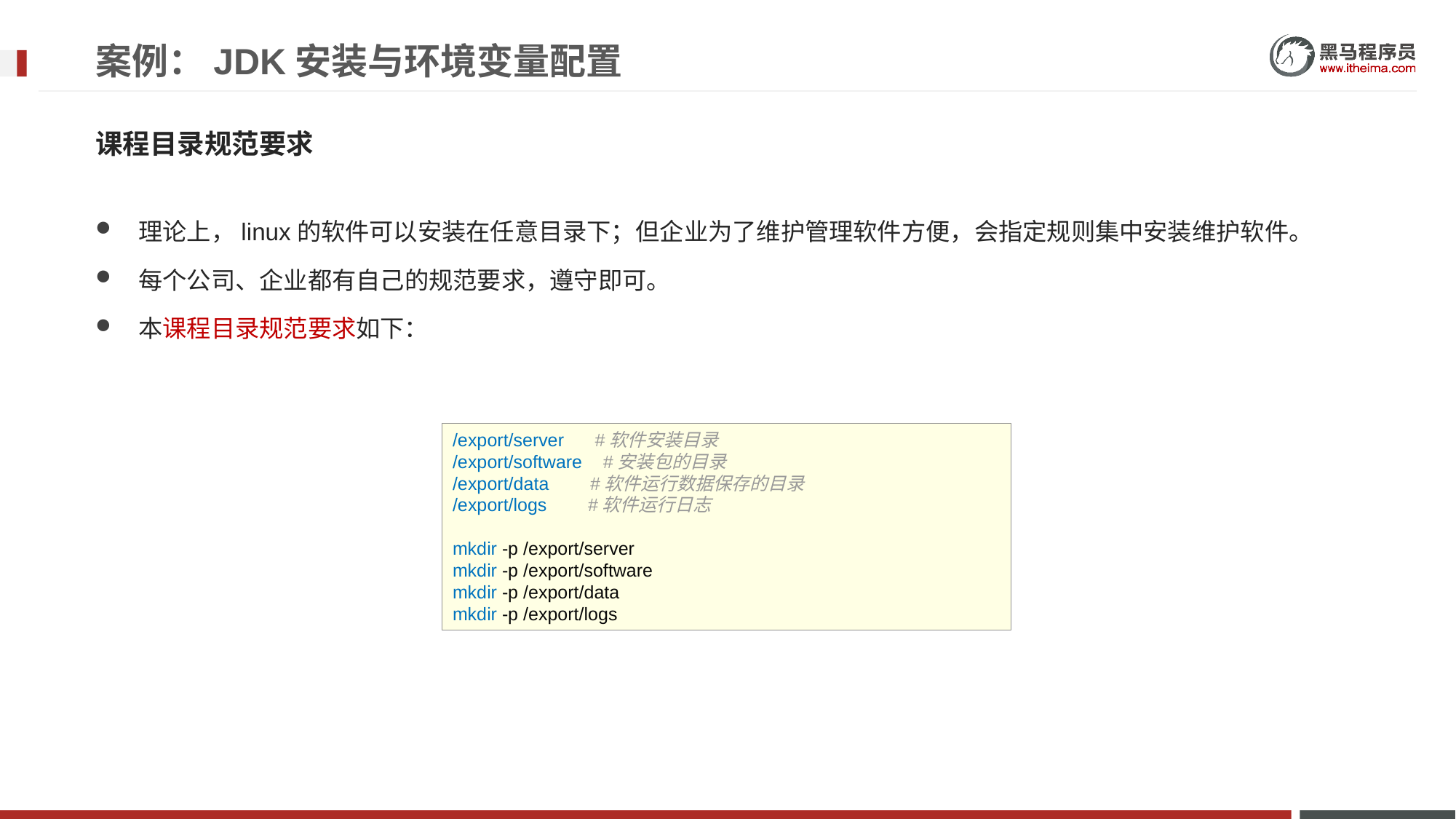

# 案例：JDK安装与环境变量配置
课程目录规范要求
理论上，linux的软件可以安装在任意目录下；但企业为了维护管理软件方便，会指定规则集中安装维护软件。
每个公司、企业都有自己的规范要求，遵守即可。
本课程目录规范要求如下：
/export/server      #软件安装目录
/export/software    #安装包的目录
/export/data        #软件运行数据保存的目录
/export/logs        #软件运行日志
mkdir -p /export/server
mkdir -p /export/software
mkdir -p /export/data
mkdir -p /export/logs